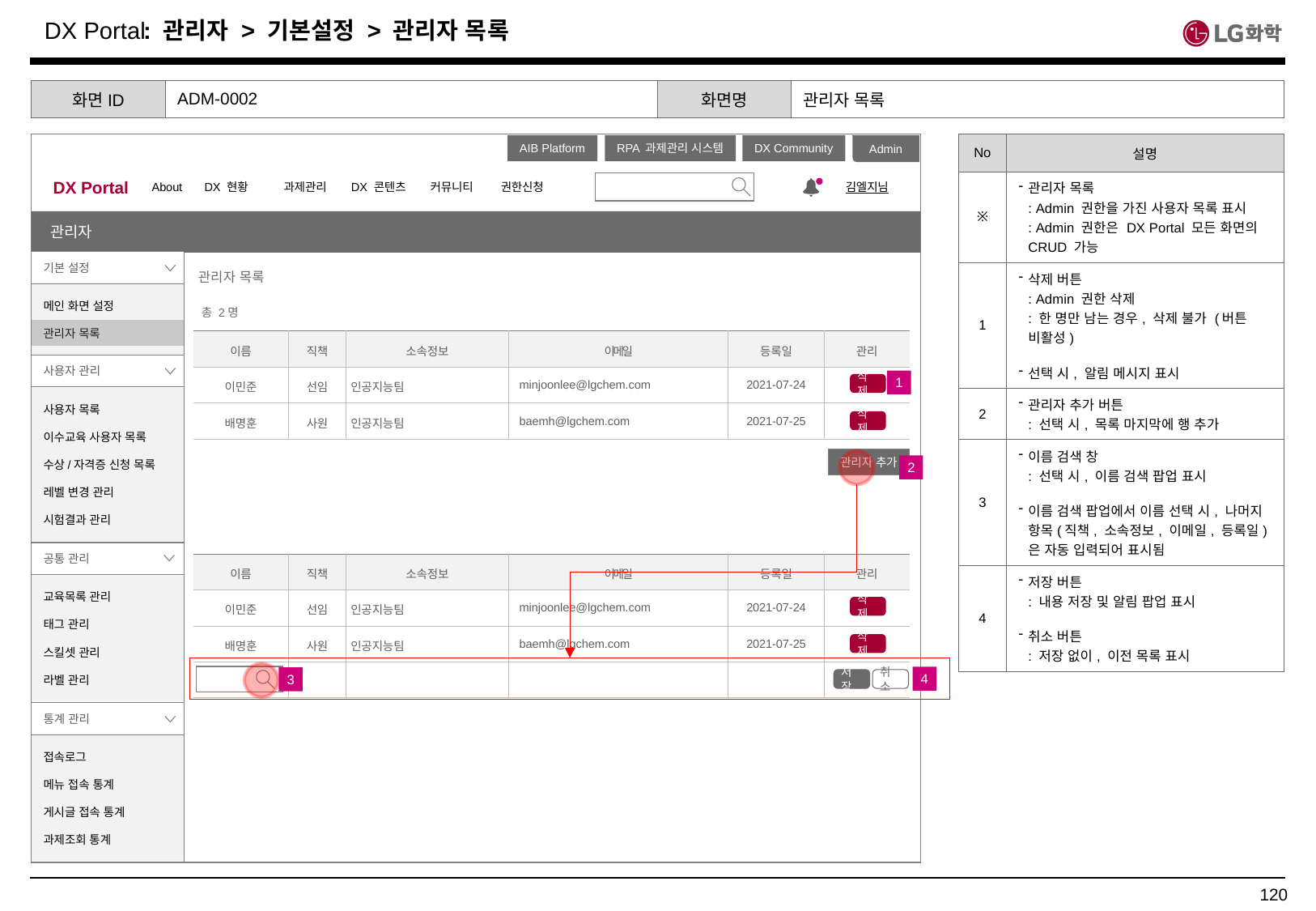

: 관리자 > 기본설정 > 관리자 목록
| 화면ID | ADM-0002 | 화면명 | 관리자 목록 |
| --- | --- | --- | --- |

| No | 설명 |
| --- | --- |
| ※ | 관리자 목록 : Admin 권한을 가진 사용자 목록 표시 : Admin 권한은 DX Portal 모든 화면의 CRUD 가능 |
| 1 | 삭제 버튼 : Admin 권한 삭제 : 한 명만 남는 경우, 삭제 불가 (버튼 비활성) 선택 시, 알림 메시지 표시 |
| 2 | 관리자 추가 버튼 : 선택 시, 목록 마지막에 행 추가 |
| 3 | 이름 검색 창 : 선택 시, 이름 검색 팝업 표시 이름 검색 팝업에서 이름 선택 시, 나머지 항목(직책, 소속정보, 이메일, 등록일)은 자동 입력되어 표시됨 |
| 4 | 저장 버튼 : 내용 저장 및 알림 팝업 표시 취소 버튼 : 저장 없이, 이전 목록 표시 |

Admin
DX Portal

About
DX 현황
과제관리
DX 콘텐츠
커뮤니티
권한신청
김엘지님

AIB Platform
RPA 과제관리 시스템
DX Community
공지사항

관리자

기본 설정

관리자 목록
메인 화면 설정
관리자 목록

총 2명
| 이름 | 직책 | 소속정보 | 이메일 | 등록일 | 관리 |
| --- | --- | --- | --- | --- | --- |
| 이민준 | 선임 | 인공지능팀 | minjoonlee@lgchem.com | 2021-07-24 |  |
| 배명훈 | 사원 | 인공지능팀 | baemh@lgchem.com | 2021-07-25 |  |
사용자 관리

1
삭제
사용자 목록
이수교육 사용자 목록
수상/자격증 신청 목록
레벨 변경 관리
시험결과 관리

삭제
관리자 추가

2
공통 관리

| 이름 | 직책 | 소속정보 | 이메일 | 등록일 | 관리 |
| --- | --- | --- | --- | --- | --- |
| 이민준 | 선임 | 인공지능팀 | minjoonlee@lgchem.com | 2021-07-24 |  |
| 배명훈 | 사원 | 인공지능팀 | baemh@lgchem.com | 2021-07-25 |  |
|  |  |  |  |  |  |
교육목록 관리
태그 관리
스킬셋 관리
라벨 관리

삭제
삭제

4
3
저장
취소
통계 관리

접속로그
메뉴 접속 통계
게시글 접속 통계
과제조회 통계